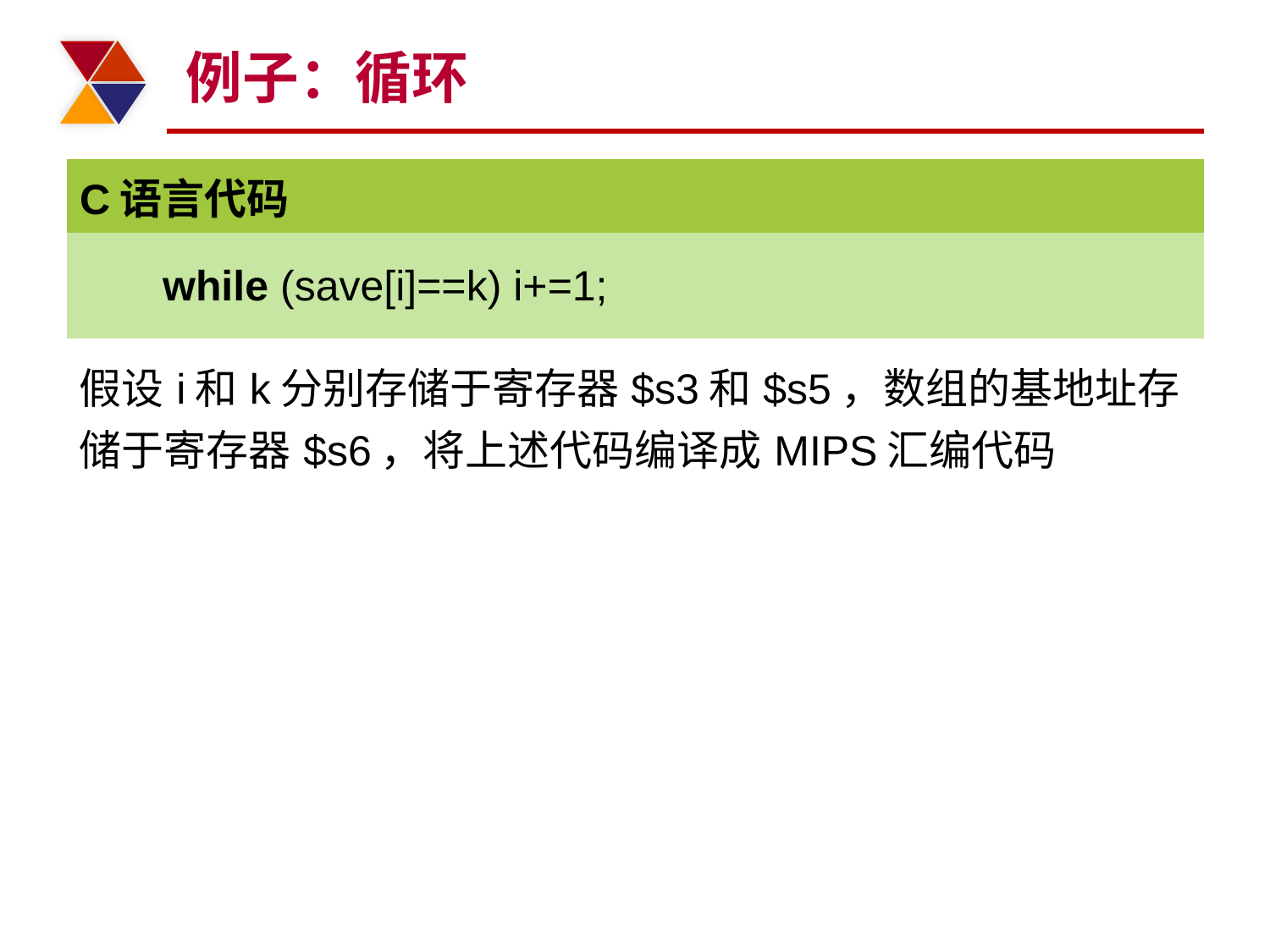

# 例子：循环
| C语言代码 |
| --- |
| while (save[i]==k) i+=1; |
假设i和k分别存储于寄存器$s3和$s5，数组的基地址存储于寄存器$s6，将上述代码编译成MIPS汇编代码